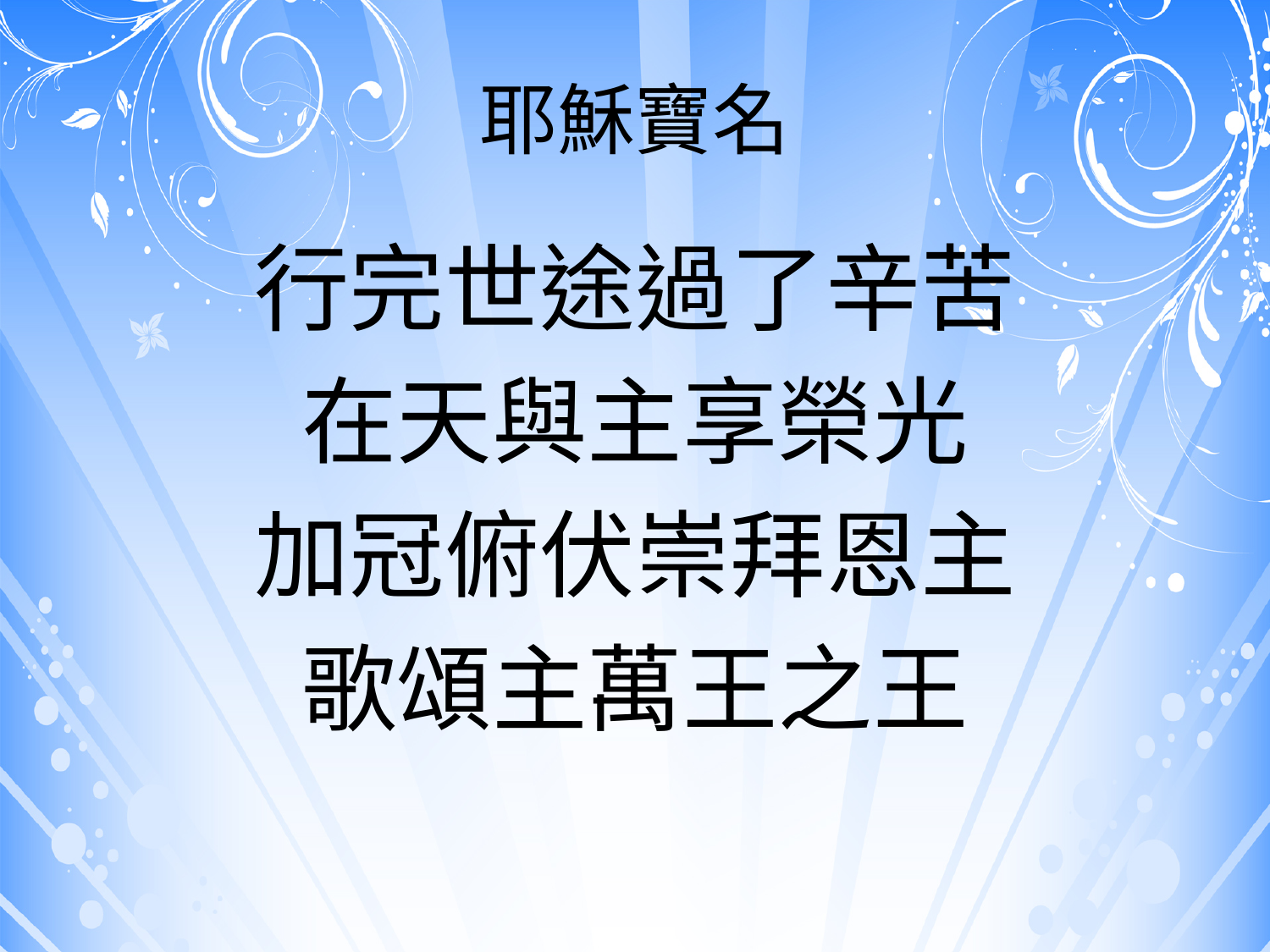

# 耶穌寶名
行完世途過了辛苦
在天與主享榮光
加冠俯伏崇拜恩主
歌頌主萬王之王